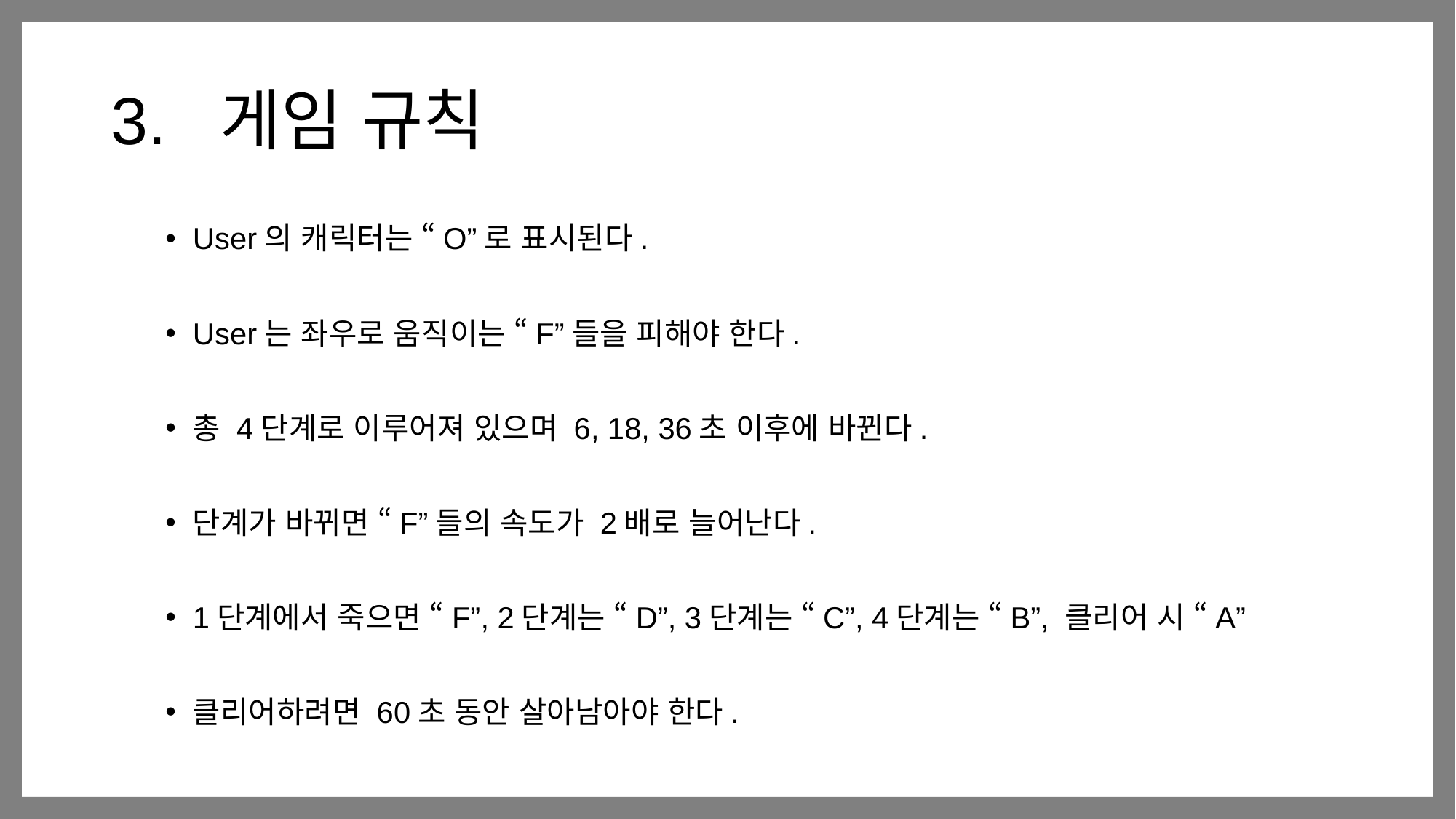

# 3.	게임 규칙
User의 캐릭터는 “O”로 표시된다.

User는 좌우로 움직이는 “F”들을 피해야 한다.

총 4단계로 이루어져 있으며 6, 18, 36초 이후에 바뀐다.

단계가 바뀌면 “F”들의 속도가 2배로 늘어난다.

1단계에서 죽으면 “F”, 2단계는 “D”, 3단계는 “C”, 4단계는 “B”, 클리어 시 “A”

클리어하려면 60초 동안 살아남아야 한다.